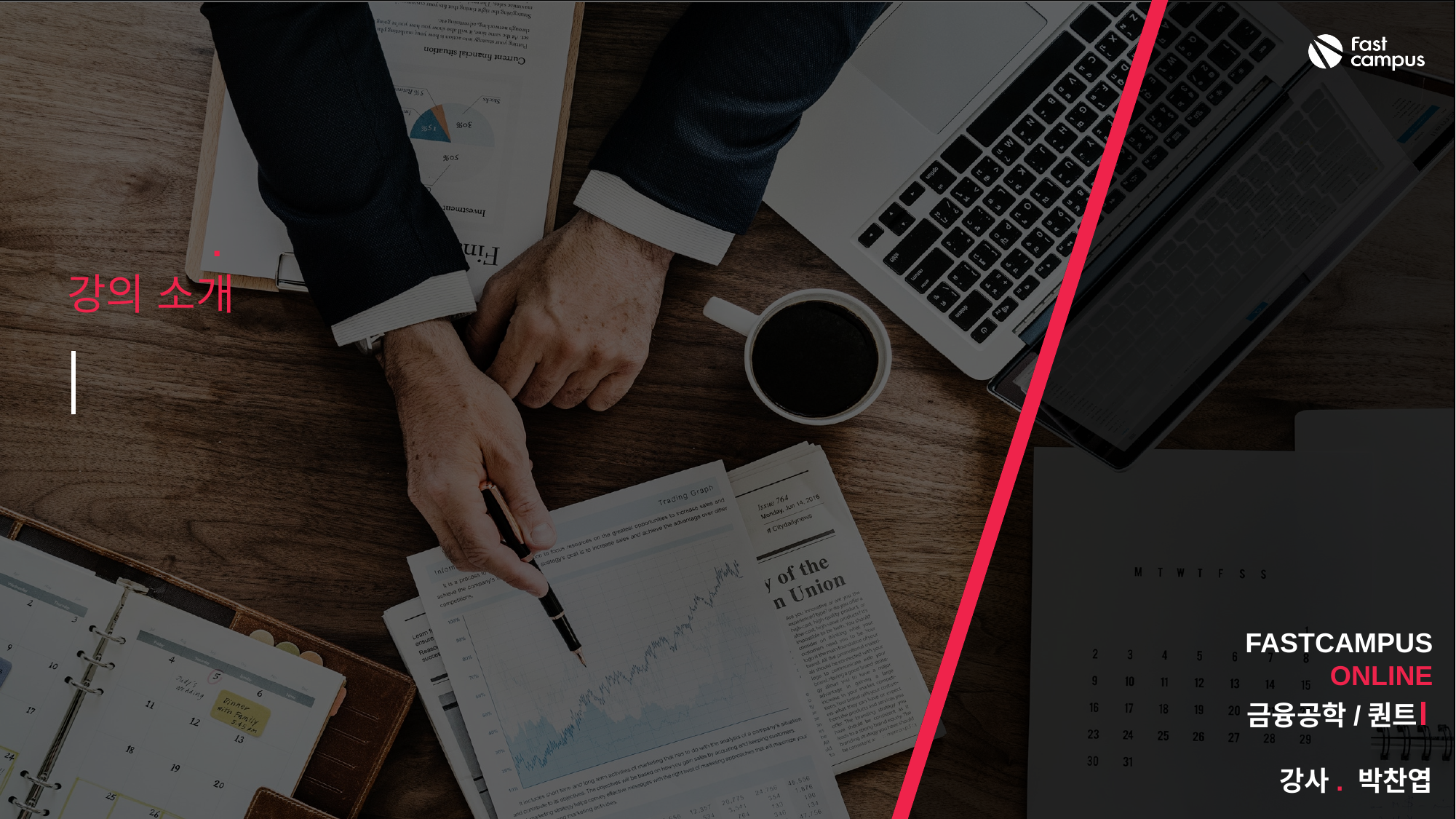

01
# 강의 소개
R을 배워야 하는 이유